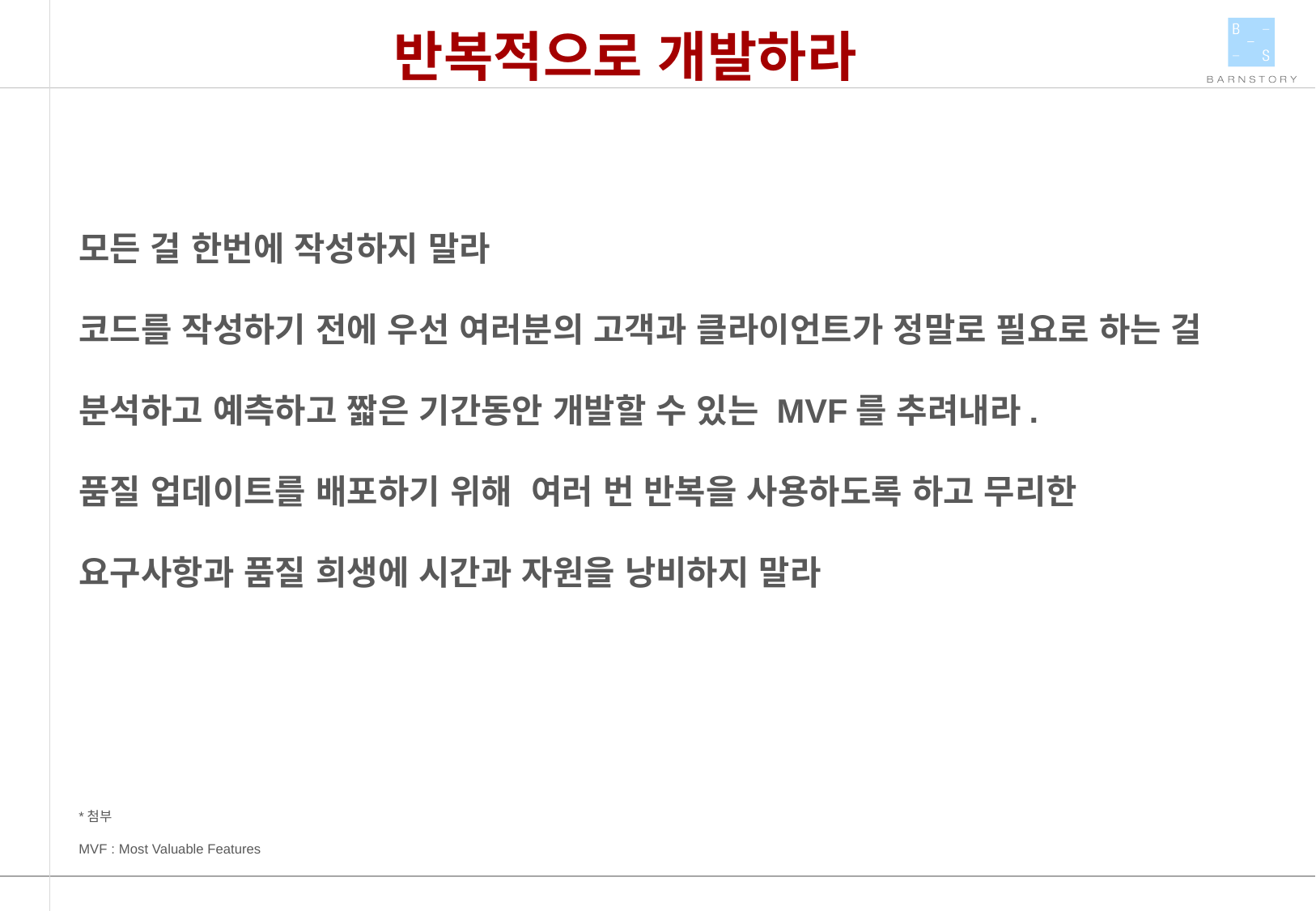

반복적으로 개발하라
모든 걸 한번에 작성하지 말라
코드를 작성하기 전에 우선 여러분의 고객과 클라이언트가 정말로 필요로 하는 걸 분석하고 예측하고 짧은 기간동안 개발할 수 있는 MVF를 추려내라.
품질 업데이트를 배포하기 위해  여러 번 반복을 사용하도록 하고 무리한 요구사항과 품질 희생에 시간과 자원을 낭비하지 말라
*첨부
MVF : Most Valuable Features